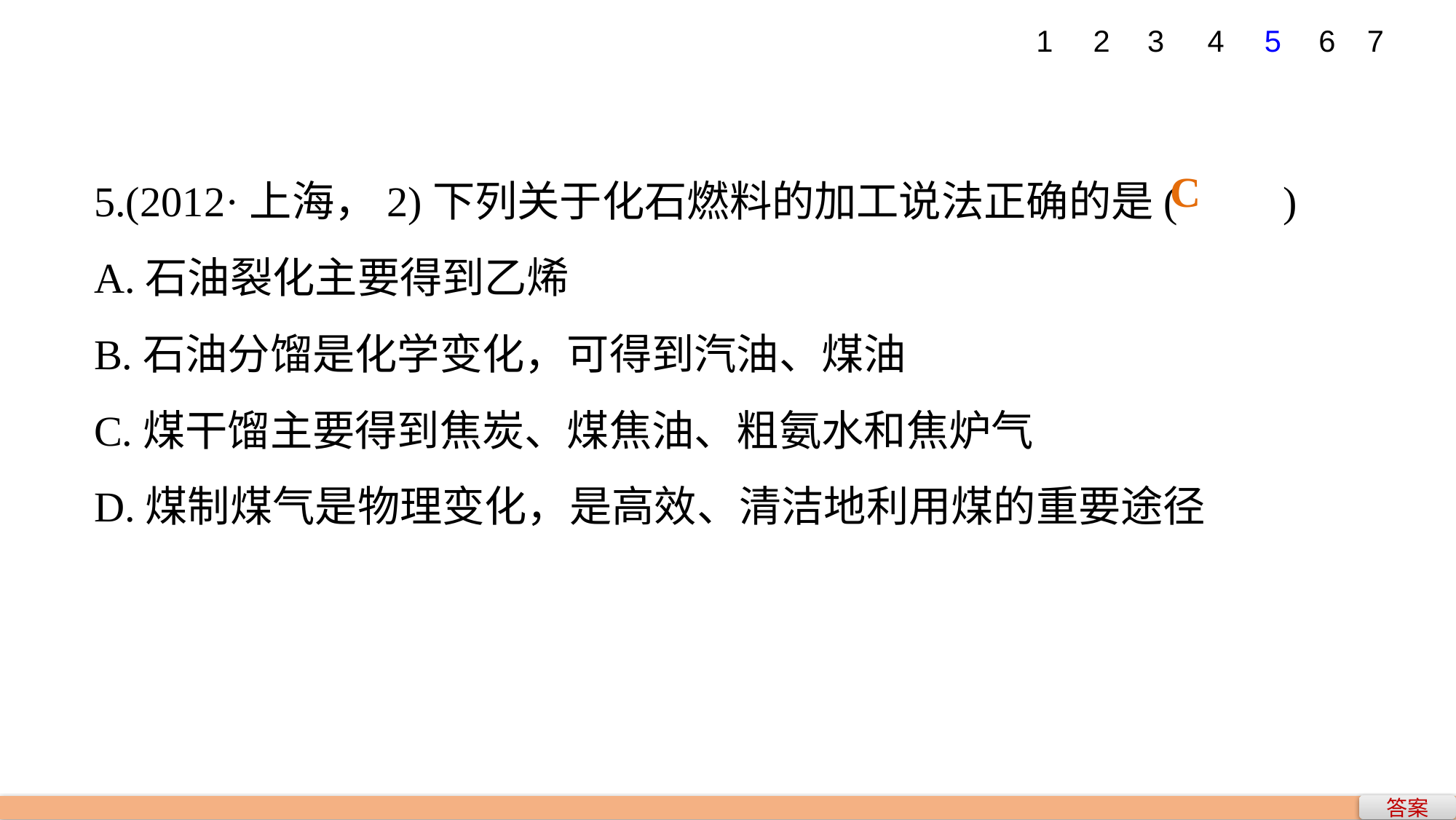

7
1
2
3
4
5
6
5.(2012·上海，2)下列关于化石燃料的加工说法正确的是(　　)
A.石油裂化主要得到乙烯
B.石油分馏是化学变化，可得到汽油、煤油
C.煤干馏主要得到焦炭、煤焦油、粗氨水和焦炉气
D.煤制煤气是物理变化，是高效、清洁地利用煤的重要途径
C
答案